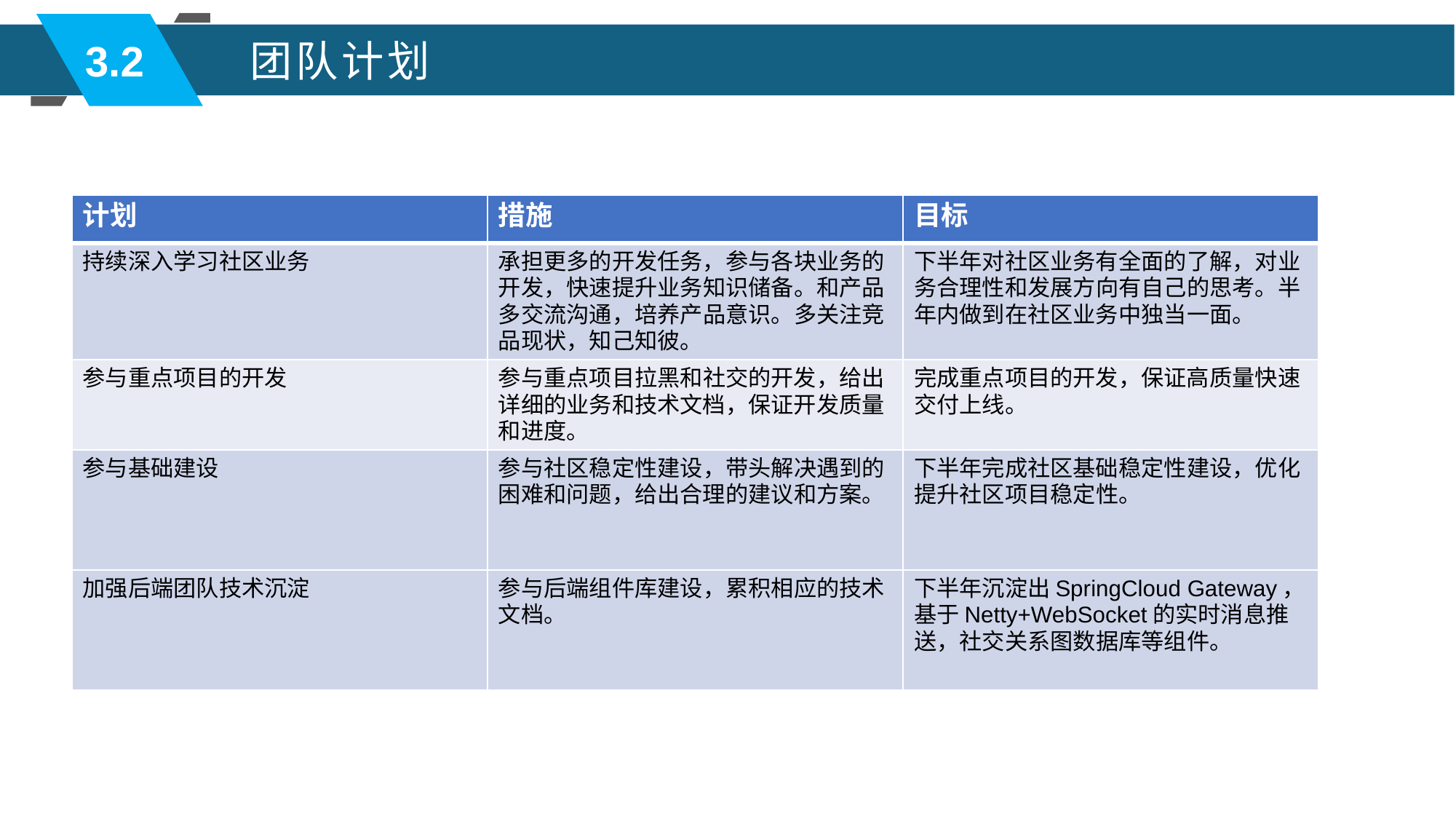

3.2
团队计划

| 计划 | 措施 | 目标 |
| --- | --- | --- |
| 持续深入学习社区业务 | 承担更多的开发任务，参与各块业务的开发，快速提升业务知识储备。和产品多交流沟通，培养产品意识。多关注竞品现状，知己知彼。 | 下半年对社区业务有全面的了解，对业务合理性和发展方向有自己的思考。半年内做到在社区业务中独当一面。 |
| 参与重点项目的开发 | 参与重点项目拉黑和社交的开发，给出详细的业务和技术文档，保证开发质量和进度。 | 完成重点项目的开发，保证高质量快速交付上线。 |
| 参与基础建设 | 参与社区稳定性建设，带头解决遇到的困难和问题，给出合理的建议和方案。 | 下半年完成社区基础稳定性建设，优化提升社区项目稳定性。 |
| 加强后端团队技术沉淀 | 参与后端组件库建设，累积相应的技术文档。 | 下半年沉淀出SpringCloud Gateway，基于Netty+WebSocket的实时消息推送，社交关系图数据库等组件。 |